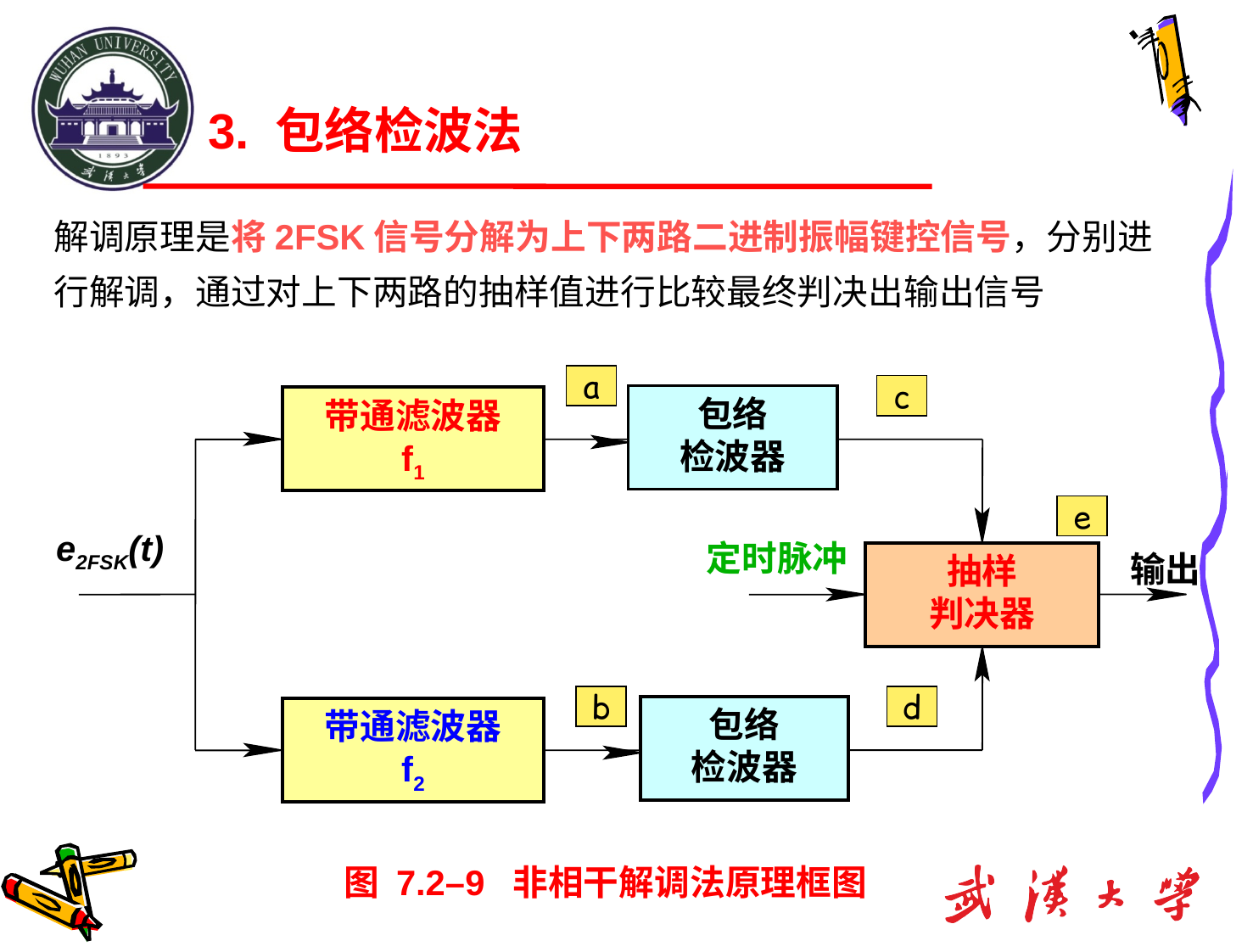

# 3. 包络检波法
解调原理是将2FSK信号分解为上下两路二进制振幅键控信号，分别进行解调，通过对上下两路的抽样值进行比较最终判决出输出信号
a

包络
检波器
带通滤波器
f1

e2FSK(t)
定时脉冲
抽样
判决器
输出

包络
检波器
带通滤波器
f2

c
e
b
d
图 7.2–9  非相干解调法原理框图